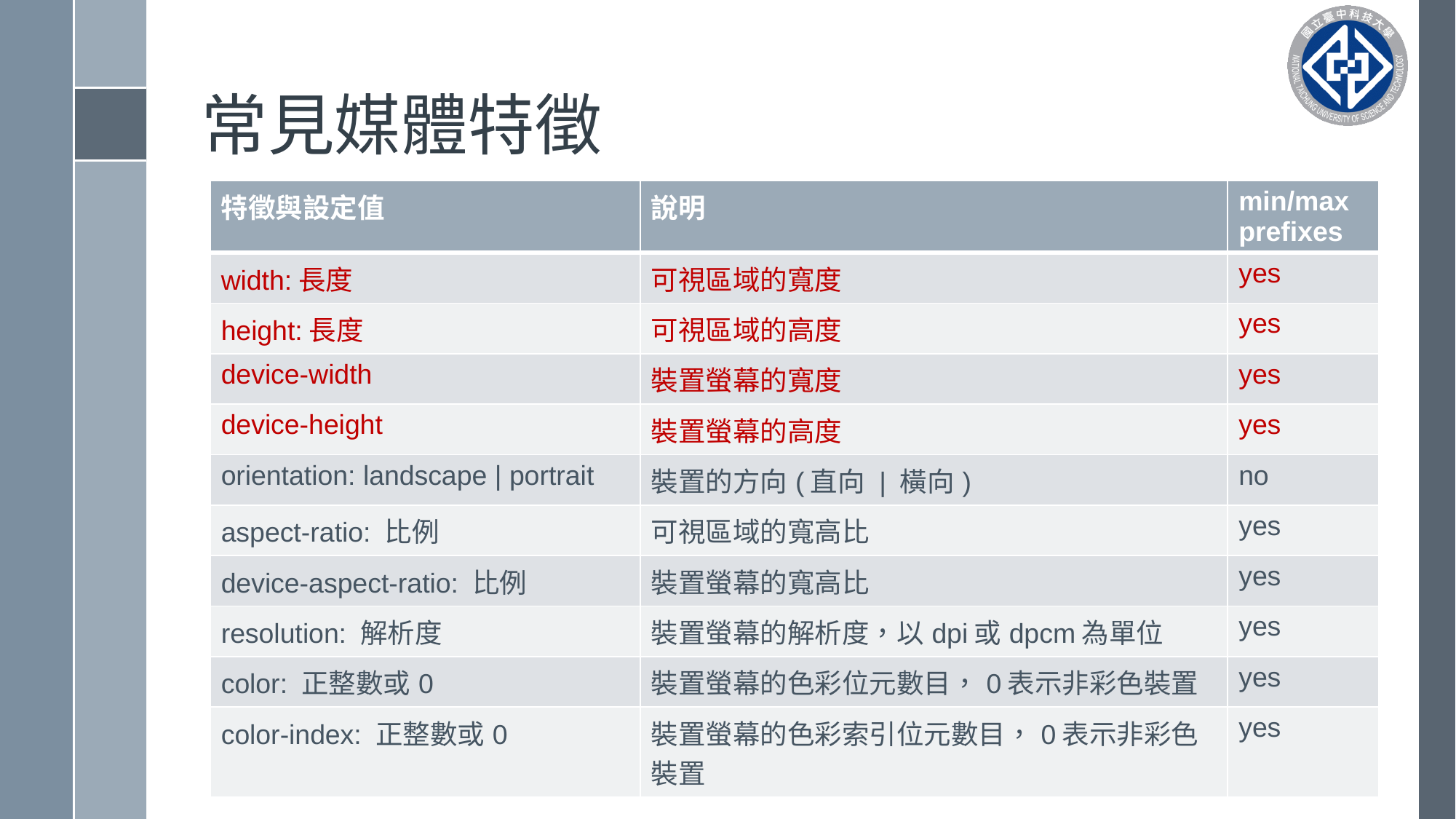

# 常見媒體特徵
| 特徵與設定值 | 說明 | min/max prefixes |
| --- | --- | --- |
| width:長度 | 可視區域的寬度 | yes |
| height:長度 | 可視區域的高度 | yes |
| device-width | 裝置螢幕的寬度 | yes |
| device-height | 裝置螢幕的高度 | yes |
| orientation: landscape | portrait | 裝置的方向(直向 | 橫向) | no |
| aspect-ratio: 比例 | 可視區域的寬高比 | yes |
| device-aspect-ratio: 比例 | 裝置螢幕的寬高比 | yes |
| resolution: 解析度 | 裝置螢幕的解析度，以dpi或dpcm為單位 | yes |
| color: 正整數或0 | 裝置螢幕的色彩位元數目，0表示非彩色裝置 | yes |
| color-index: 正整數或0 | 裝置螢幕的色彩索引位元數目，0表示非彩色裝置 | yes |